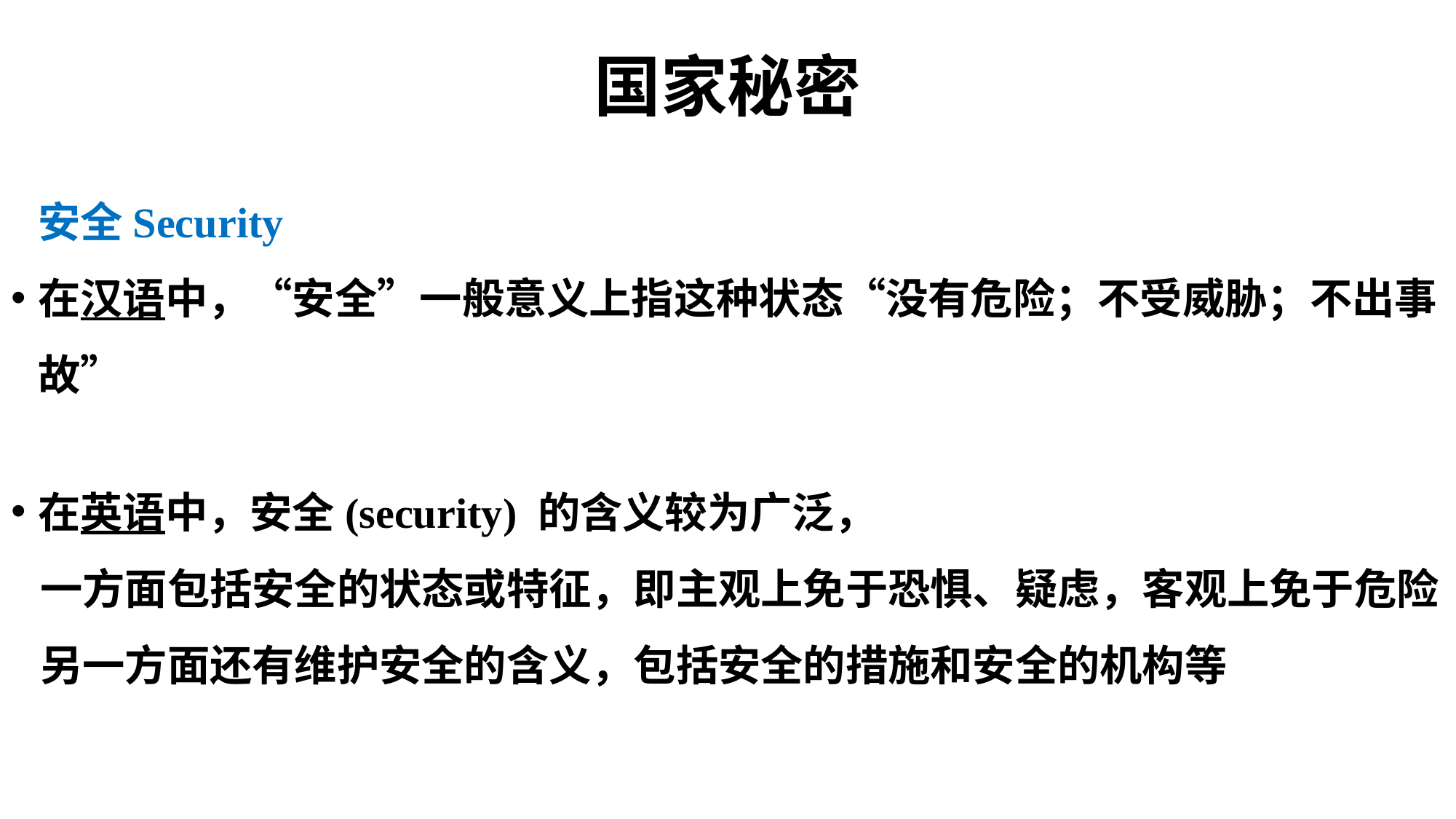

# 国家秘密
安全Security
在汉语中，“安全”一般意义上指这种状态“没有危险；不受威胁；不出事故”

在英语中，安全(security) 的含义较为广泛，
  一方面包括安全的状态或特征，即主观上免于恐惧、疑虑，客观上免于危险
  另一方面还有维护安全的含义，包括安全的措施和安全的机构等